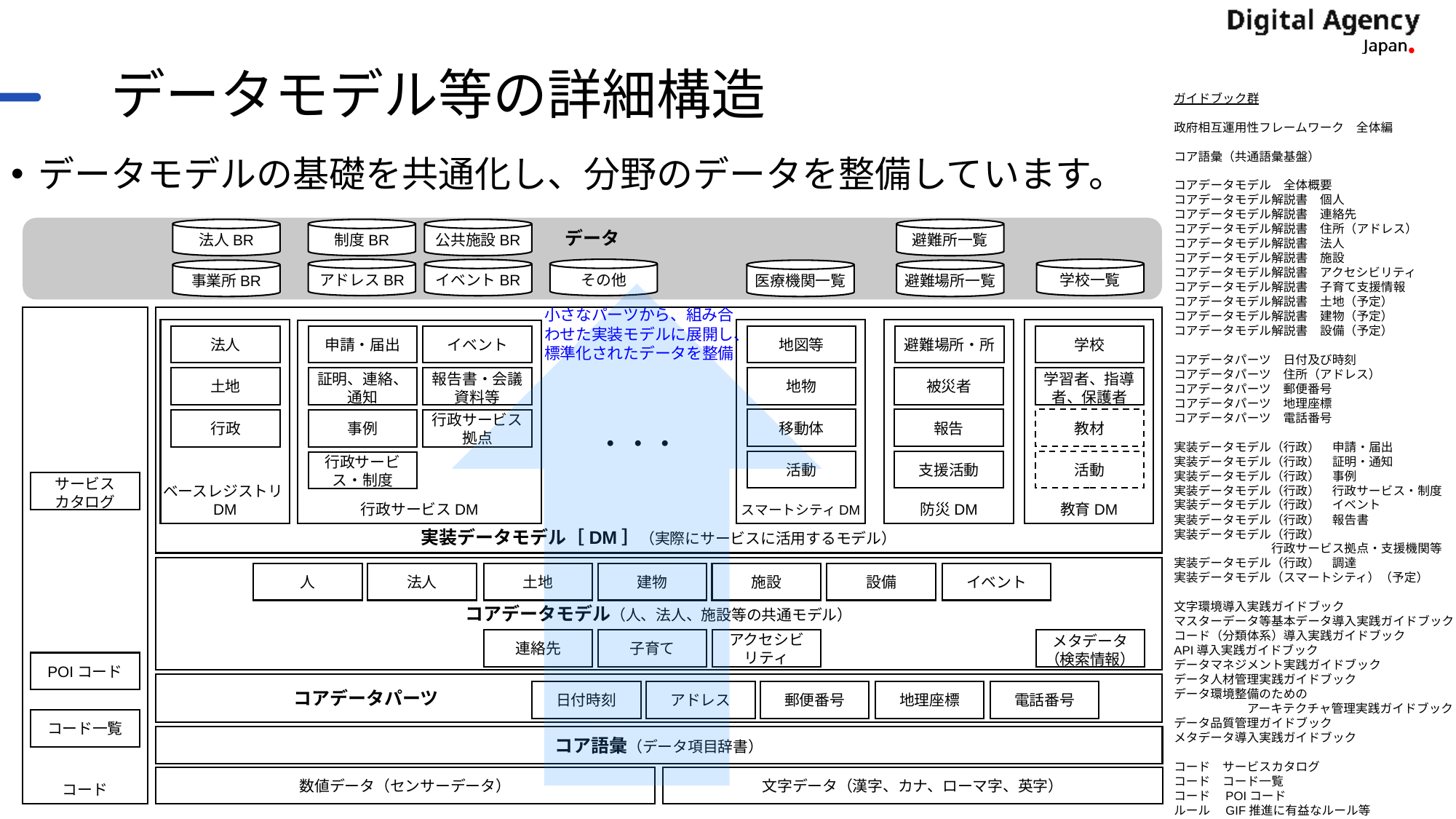

# データモデル等の詳細構造
ガイドブック群

政府相互運用性フレームワーク　全体編

コア語彙（共通語彙基盤）

コアデータモデル　全体概要
コアデータモデル解説書　個人
コアデータモデル解説書　連絡先
コアデータモデル解説書　住所（アドレス）
コアデータモデル解説書　法人
コアデータモデル解説書　施設
コアデータモデル解説書　アクセシビリティ
コアデータモデル解説書　子育て支援情報
コアデータモデル解説書　土地（予定）
コアデータモデル解説書　建物（予定）
コアデータモデル解説書　設備（予定）

コアデータパーツ　日付及び時刻
コアデータパーツ　住所（アドレス）
コアデータパーツ　郵便番号
コアデータパーツ　地理座標
コアデータパーツ　電話番号

実装データモデル（行政）　申請・届出
実装データモデル（行政）　証明・通知
実装データモデル（行政）　事例
実装データモデル（行政）　行政サービス・制度
実装データモデル（行政）　イベント
実装データモデル（行政）　報告書
実装データモデル（行政）
　　　　　　　　行政サービス拠点・支援機関等
実装データモデル（行政）　調達
実装データモデル（スマートシティ）（予定）

文字環境導入実践ガイドブック
マスターデータ等基本データ導入実践ガイドブック
コード（分類体系）導入実践ガイドブック
API導入実践ガイドブック
データマネジメント実践ガイドブック
データ人材管理実践ガイドブック
データ環境整備のための
　　　　　　アーキテクチャ管理実践ガイドブック
データ品質管理ガイドブック
メタデータ導入実践ガイドブック

コード　サービスカタログ
コード　コード一覧
コード　POIコード
ルール　GIF推進に有益なルール等
データモデルの基礎を共通化し、分野のデータを整備しています。
データ
法人BR
制度BR
公共施設BR
避難所一覧
アドレスBR
その他
学校一覧
イベントBR
事業所BR
医療機関一覧
避難場所一覧

小さなパーツから、組み合わせた実装モデルに展開し、
標準化されたデータを整備
コード
実装データモデル［DM］（実際にサービスに活用するモデル）
ベースレジストリDM
スマートシティDM
防災DM
教育DM
行政サービスDM
法人
申請・届出
イベント
地図等
避難場所・所
学校
土地
証明、連絡、通知
報告書・会議資料等
地物
被災者
学習者、指導者、保護者
移動体
報告
教材
行政
事例
行政サービス拠点
・・・
活動
支援活動
活動
行政サービス・制度
サービス
カタログ
コアデータモデル（人、法人、施設等の共通モデル）
人
法人
土地
建物
施設
設備
イベント
連絡先
子育て
アクセシビリティ
メタデータ
（検索情報）
POIコード
　　　　　　　コアデータパーツ
日付時刻
アドレス
郵便番号
地理座標
電話番号
コード一覧
コア語彙（データ項目辞書）
文字データ（漢字、カナ、ローマ字、英字）
数値データ（センサーデータ）